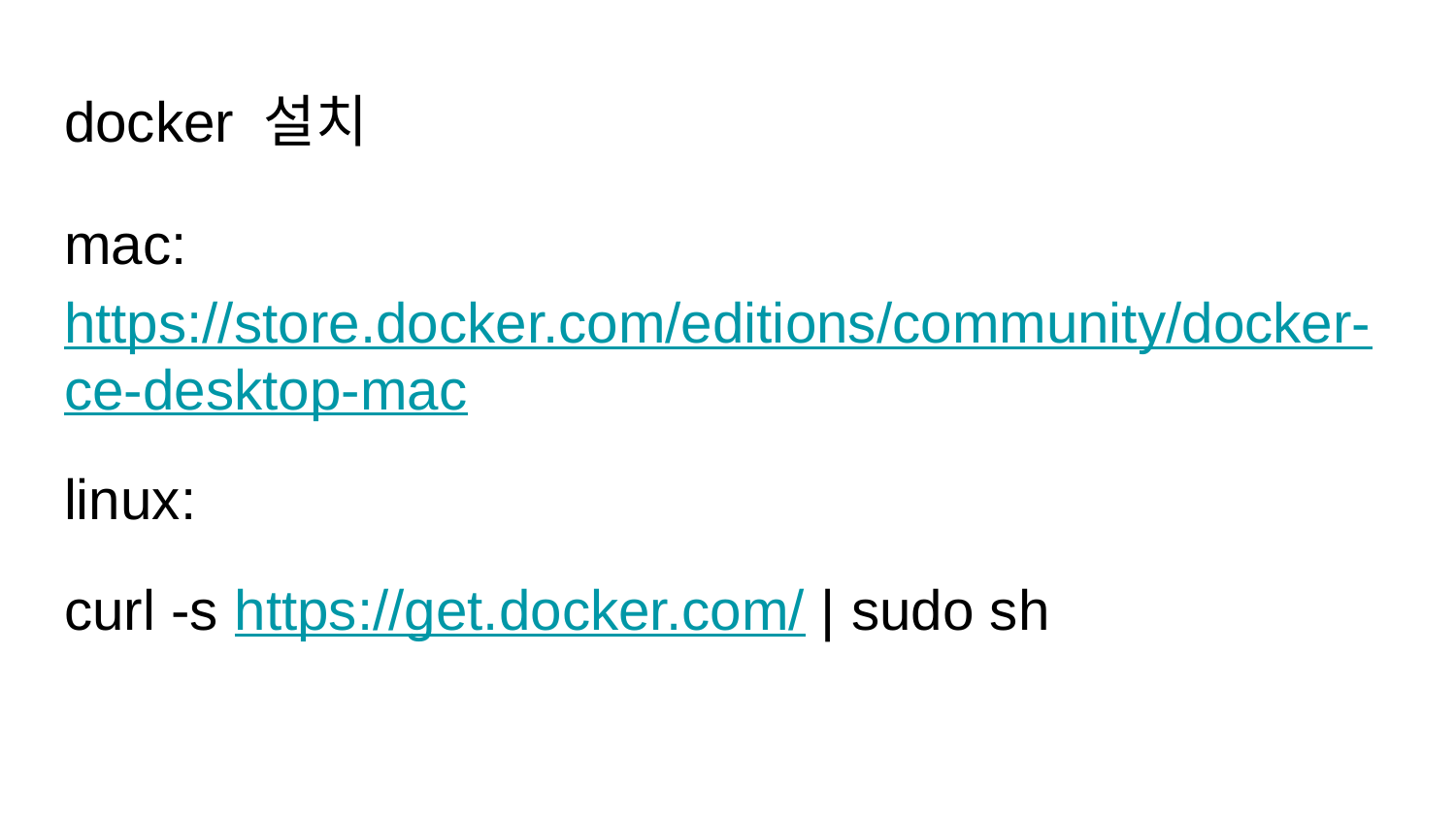

# docker 설치
mac: https://store.docker.com/editions/community/docker-ce-desktop-mac
linux:
curl -s https://get.docker.com/ | sudo sh